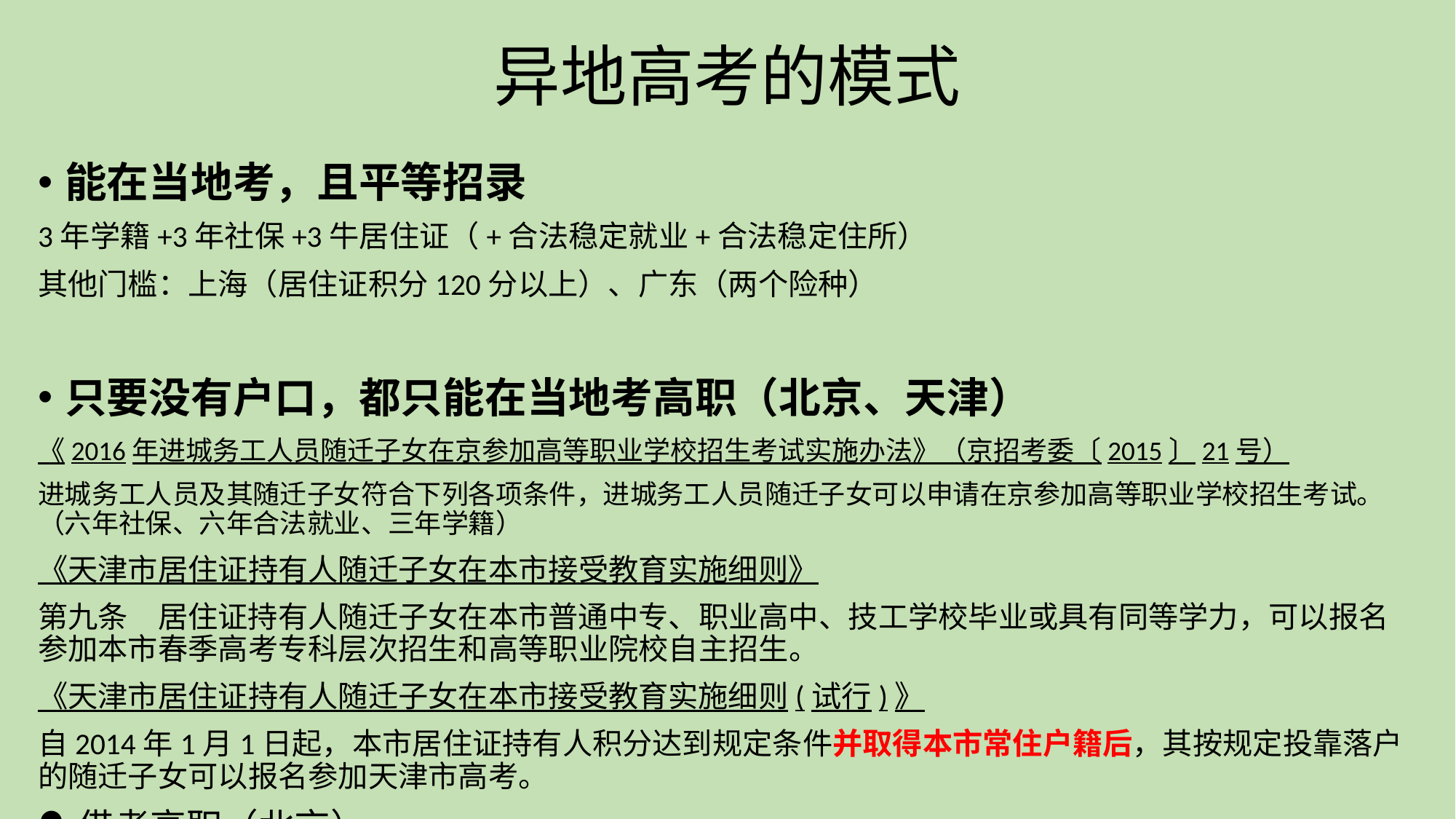

# 异地高考的模式
能在当地考，且平等招录
3年学籍+3年社保+3牛居住证（+合法稳定就业+合法稳定住所）
其他门槛：上海（居住证积分120分以上）、广东（两个险种）

只要没有户口，都只能在当地考高职（北京、天津）
《2016年进城务工人员随迁子女在京参加高等职业学校招生考试实施办法》（京招考委〔2015〕21号）
进城务工人员及其随迁子女符合下列各项条件，进城务工人员随迁子女可以申请在京参加高等职业学校招生考试。（六年社保、六年合法就业、三年学籍）
《天津市居住证持有人随迁子女在本市接受教育实施细则》
第九条　居住证持有人随迁子女在本市普通中专、职业高中、技工学校毕业或具有同等学力，可以报名参加本市春季高考专科层次招生和高等职业院校自主招生。
《天津市居住证持有人随迁子女在本市接受教育实施细则(试行)》
自2014年1月1日起，本市居住证持有人积分达到规定条件并取得本市常住户籍后，其按规定投靠落户的随迁子女可以报名参加天津市高考。
借考高职（北京）